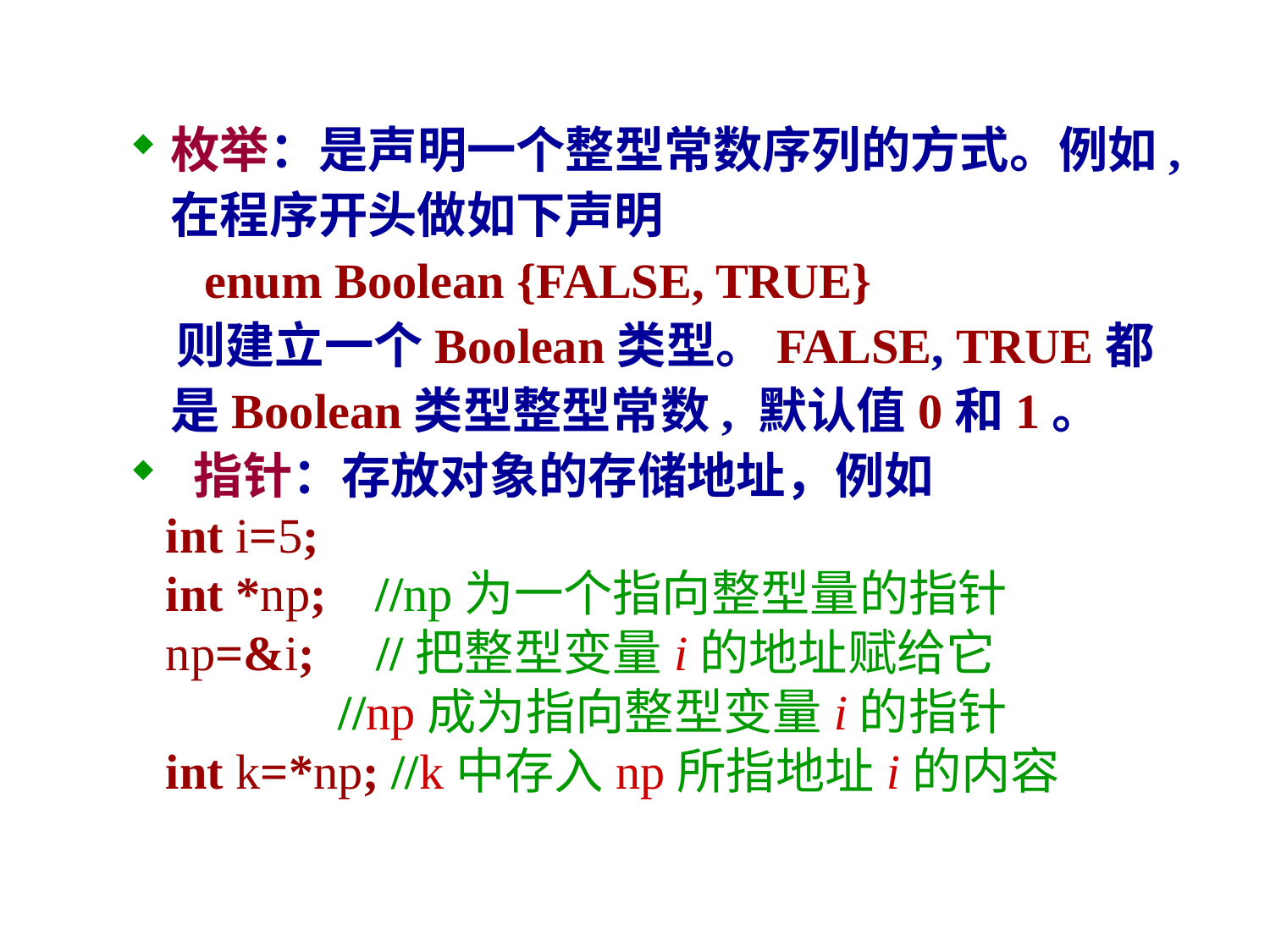

枚举：是声明一个整型常数序列的方式。例如, 在程序开头做如下声明
      enum Boolean {FALSE, TRUE}
   则建立一个Boolean类型。FALSE, TRUE都是Boolean类型整型常数, 默认值0和1。
 指针：存放对象的存储地址，例如
        int i=5;
        int *np;    //np为一个指向整型量的指针
        np=&i;     //把整型变量i的地址赋给它
		       //np成为指向整型变量i的指针
        int k=*np; //k中存入np所指地址i的内容
21